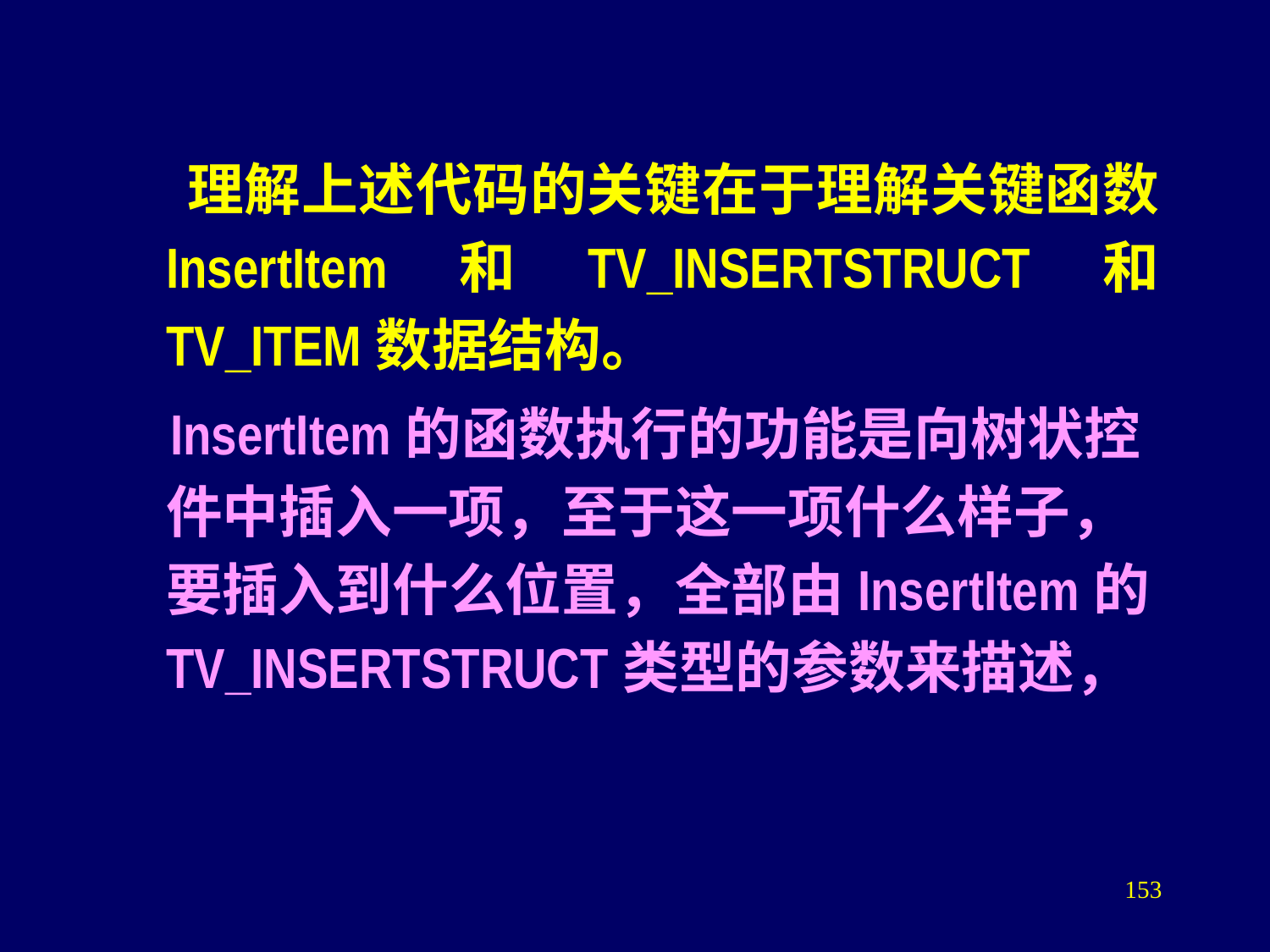

理解上述代码的关键在于理解关键函数InsertItem和TV_INSERTSTRUCT和TV_ITEM数据结构。
    InsertItem的函数执行的功能是向树状控件中插入一项，至于这一项什么样子，要插入到什么位置，全部由InsertItem的TV_INSERTSTRUCT类型的参数来描述，
153